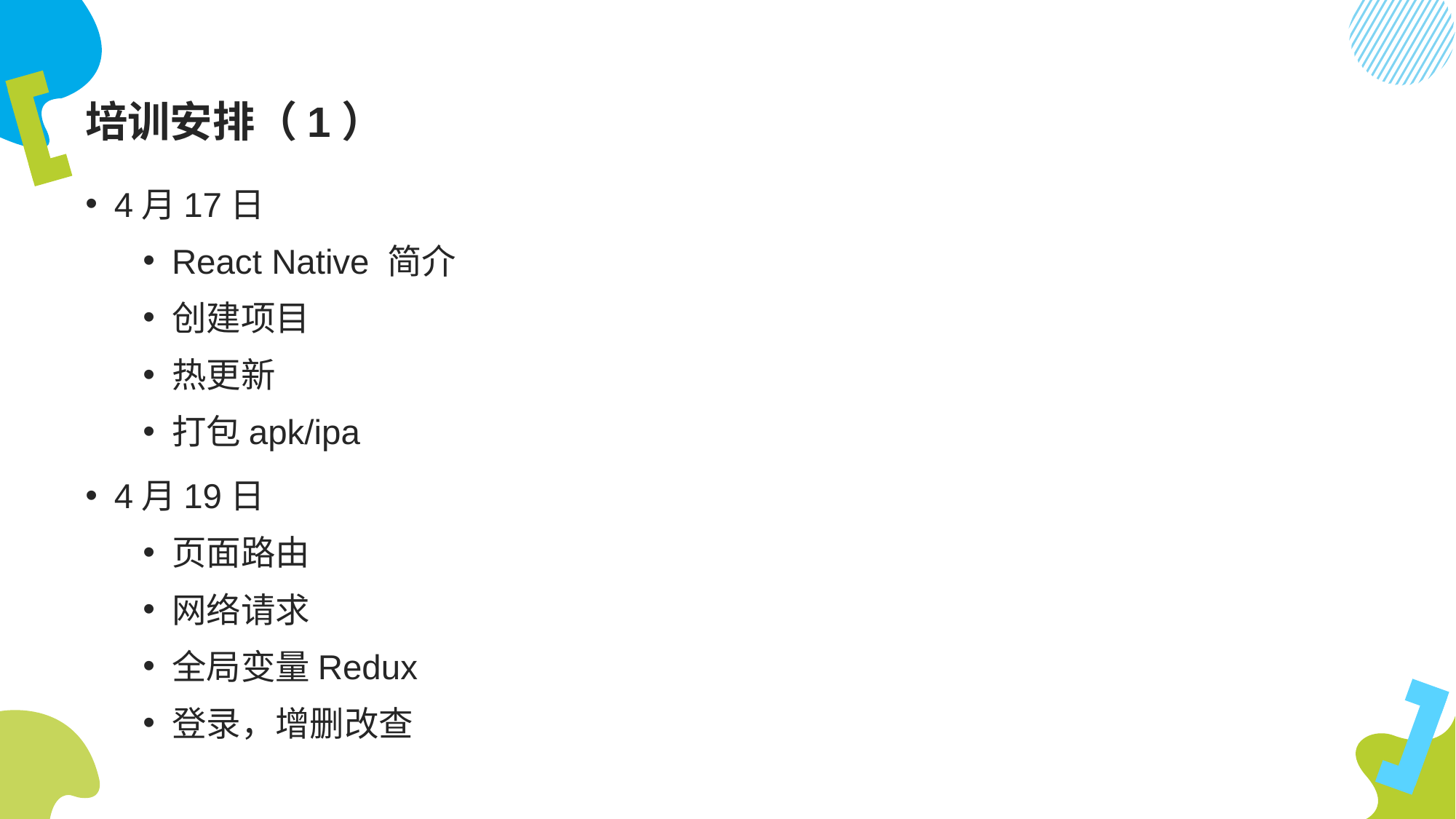

# 培训安排（1）
4月17日
React Native 简介
创建项目
热更新
打包apk/ipa
4月19日
页面路由
网络请求
全局变量Redux
登录，增删改查